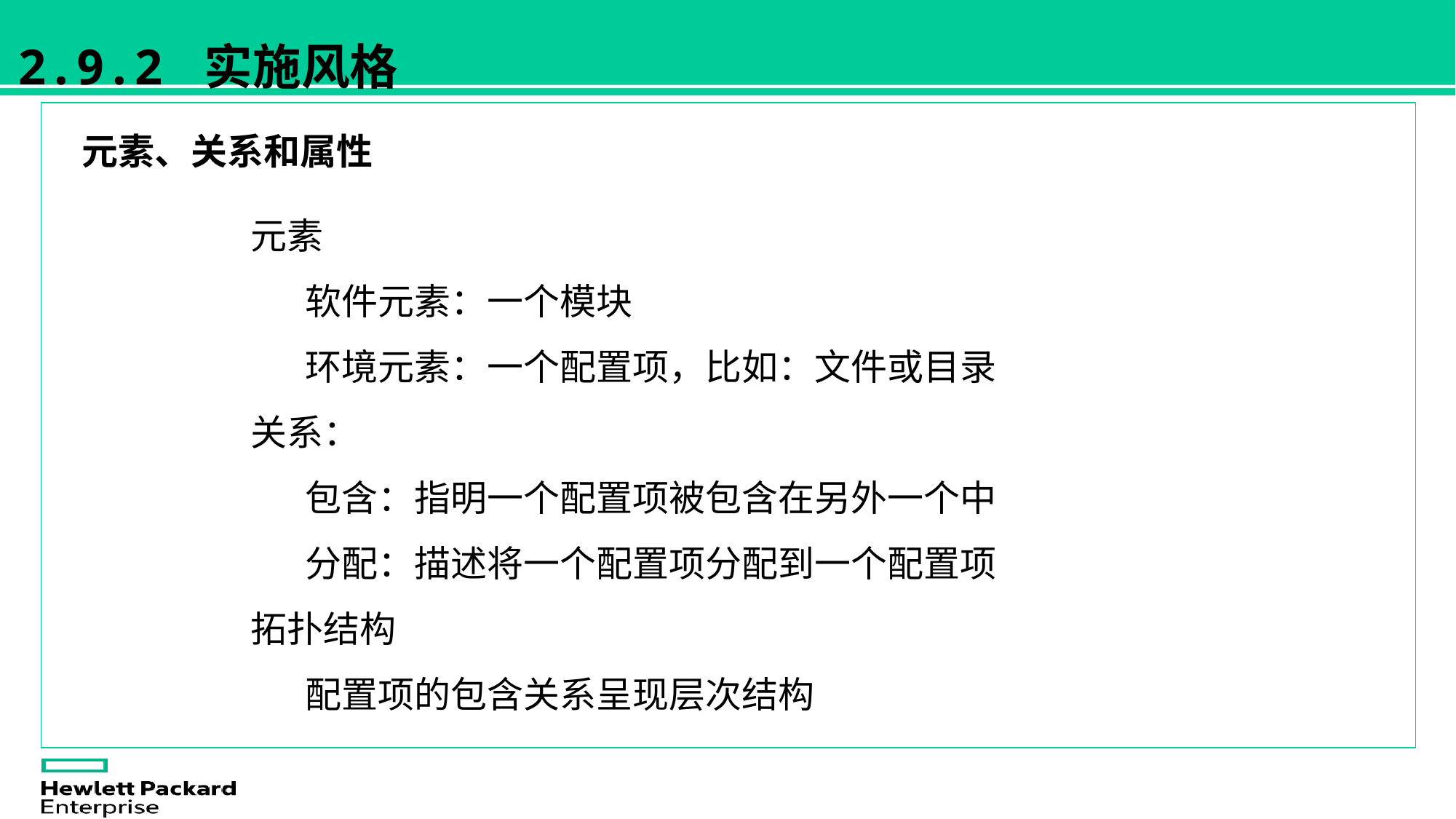

2.9.2 实施风格

元素、关系和属性
元素
软件元素：一个模块
环境元素：一个配置项，比如：文件或目录
关系：
包含：指明一个配置项被包含在另外一个中
分配：描述将一个配置项分配到一个配置项
拓扑结构
配置项的包含关系呈现层次结构